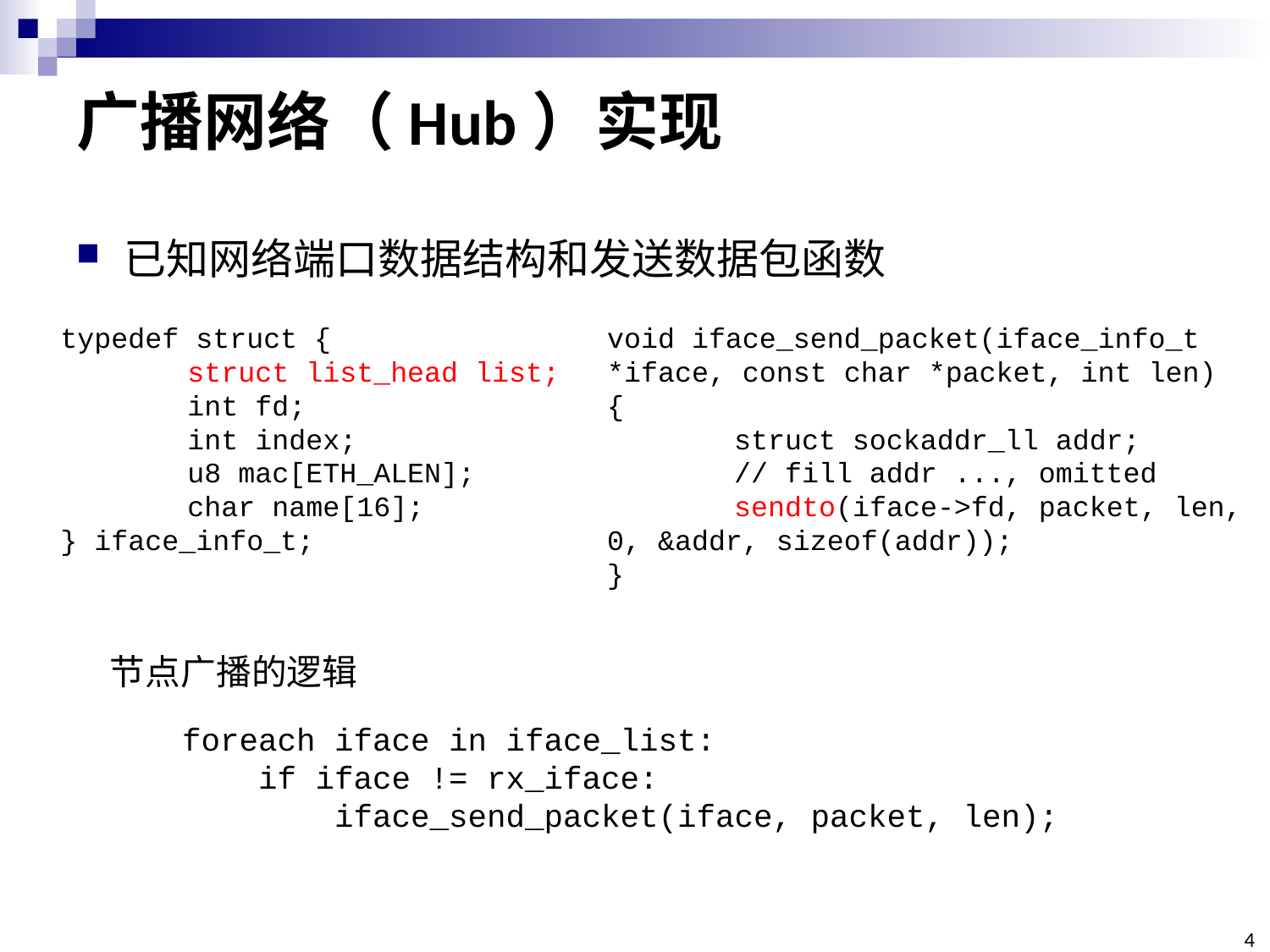

# 广播网络（Hub）实现
已知网络端口数据结构和发送数据包函数

typedef struct {
	struct list_head list;
	int fd;
	int index;
	u8 mac[ETH_ALEN];
	char name[16];
} iface_info_t;
void iface_send_packet(iface_info_t *iface, const char *packet, int len)
{
	struct sockaddr_ll addr;
	// fill addr ..., omitted
	sendto(iface->fd, packet, len, 0, &addr, sizeof(addr));
}
节点广播的逻辑
foreach iface in iface_list:
    if iface != rx_iface:
        iface_send_packet(iface, packet, len);
4